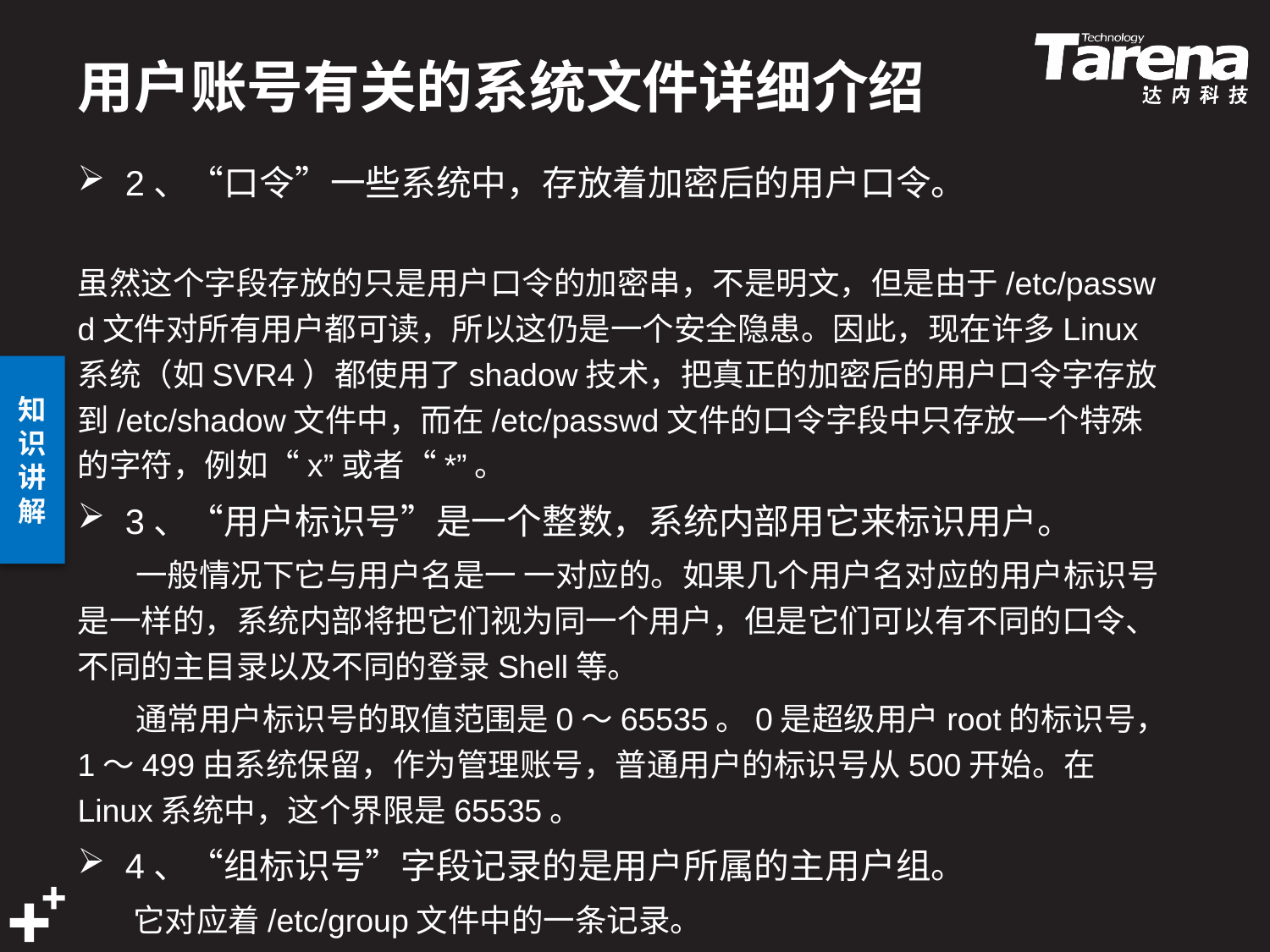

# 用户账号有关的系统文件详细介绍
2、“口令”一些系统中，存放着加密后的用户口令。
       虽然这个字段存放的只是用户口令的加密串，不是明文，但是由于/etc/passwd文件对所有用户都可读，所以这仍是一个安全隐患。因此，现在许多Linux 系统（如SVR4）都使用了shadow技术，把真正的加密后的用户口令字存放到/etc/shadow文件中，而在/etc/passwd文件的口令字段中只存放一个特殊的字符，例如“x”或者“*”。
3、“用户标识号”是一个整数，系统内部用它来标识用户。
       一般情况下它与用户名是一 一对应的。如果几个用户名对应的用户标识号是一样的，系统内部将把它们视为同一个用户，但是它们可以有不同的口令、不同的主目录以及不同的登录Shell等。
       通常用户标识号的取值范围是0～65535。0是超级用户root的标识号，1～499由系统保留，作为管理账号，普通用户的标识号从500开始。在Linux系统中，这个界限是65535。
4、“组标识号”字段记录的是用户所属的主用户组。
它对应着/etc/group文件中的一条记录。